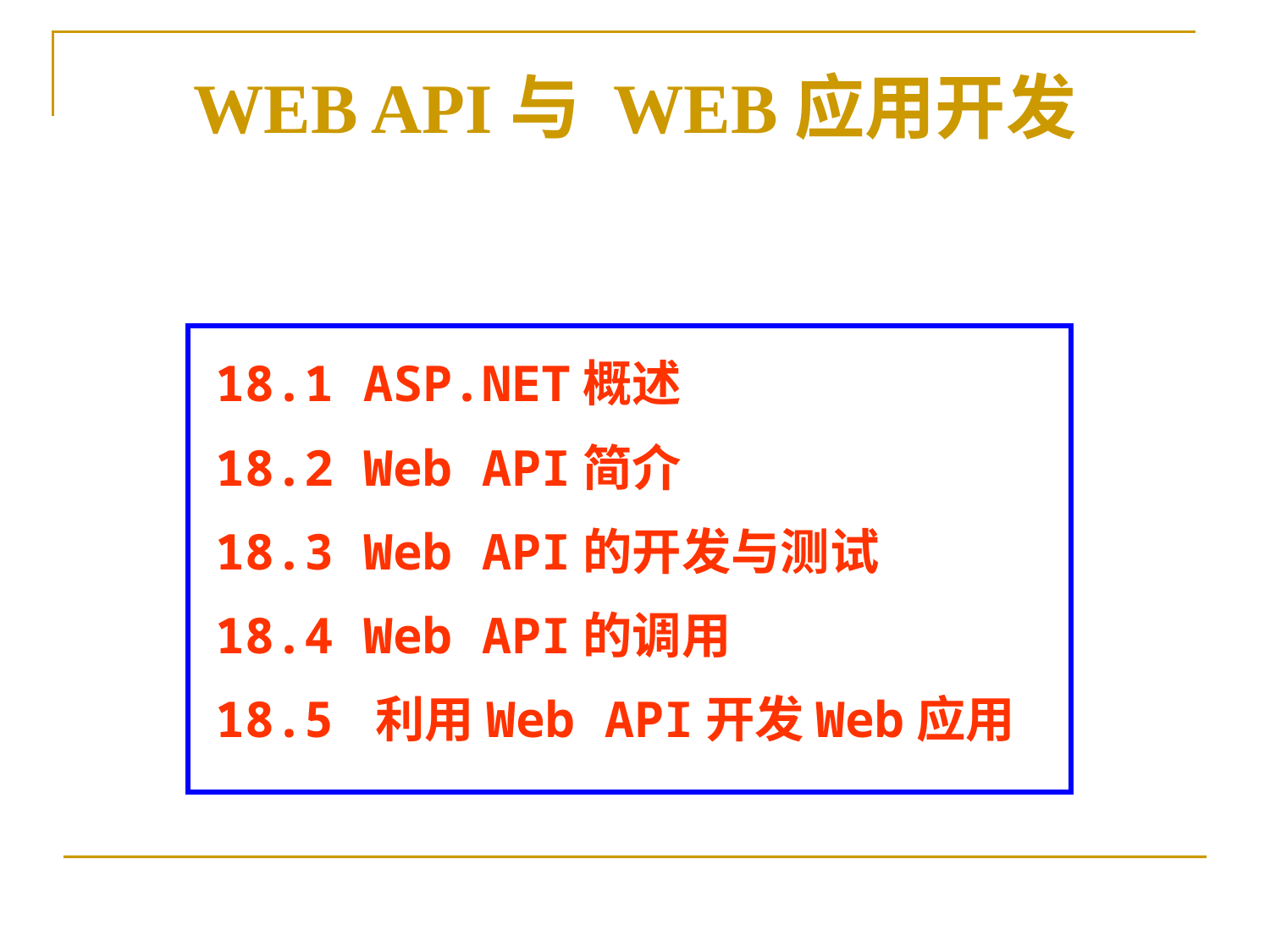

Web API与 Web应用开发
18.1 ASP.NET概述
18.2 Web API简介
18.3 Web API的开发与测试
18.4 Web API的调用
18.5 利用Web API开发Web应用